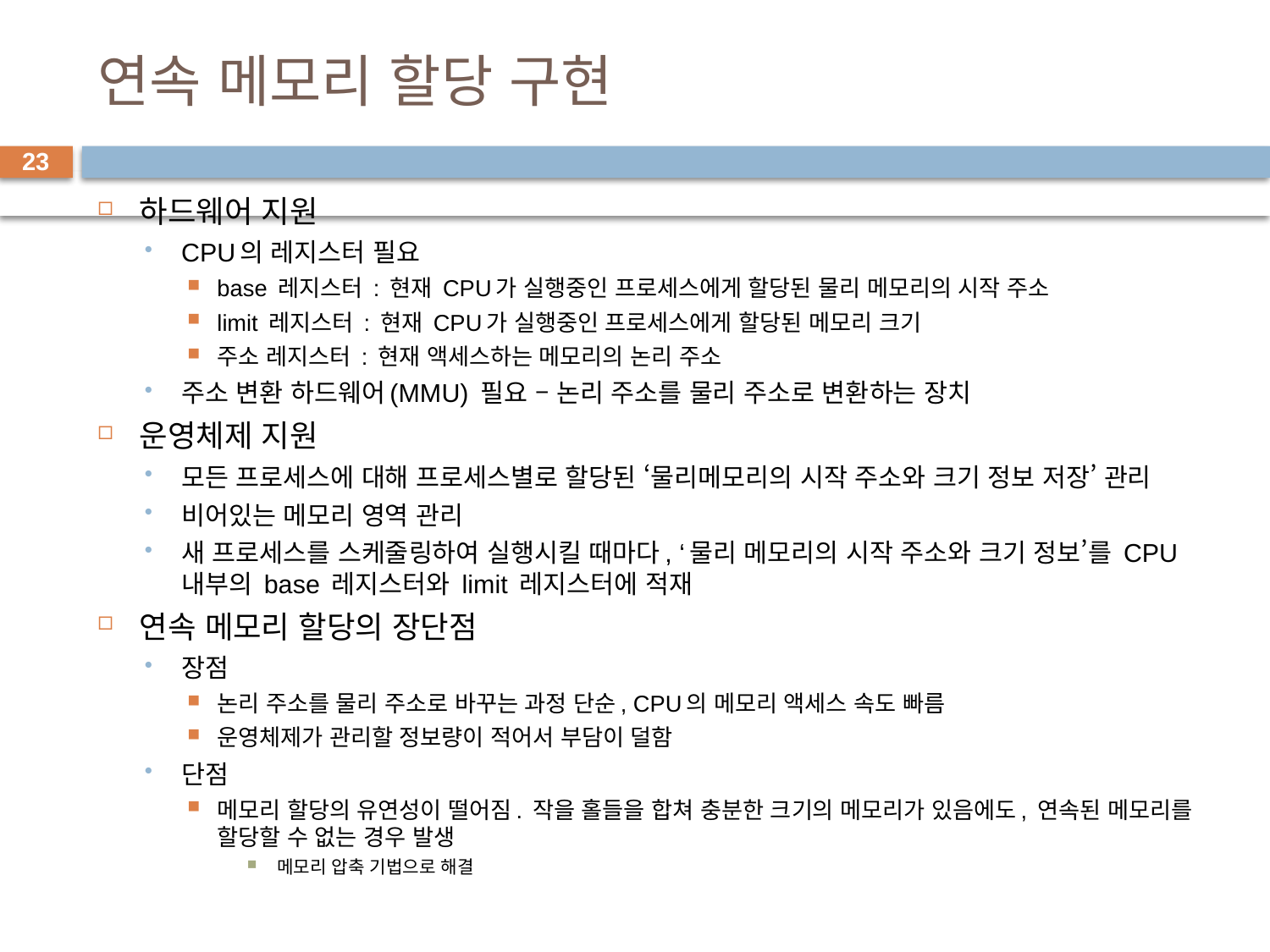

# 연속 메모리 할당 구현
23
하드웨어 지원
CPU의 레지스터 필요
base 레지스터 : 현재 CPU가 실행중인 프로세스에게 할당된 물리 메모리의 시작 주소
limit 레지스터 : 현재 CPU가 실행중인 프로세스에게 할당된 메모리 크기
주소 레지스터 : 현재 액세스하는 메모리의 논리 주소
주소 변환 하드웨어(MMU) 필요 – 논리 주소를 물리 주소로 변환하는 장치
운영체제 지원
모든 프로세스에 대해 프로세스별로 할당된 ‘물리메모리의 시작 주소와 크기 정보 저장’ 관리
비어있는 메모리 영역 관리
새 프로세스를 스케줄링하여 실행시킬 때마다, ‘물리 메모리의 시작 주소와 크기 정보’를 CPU 내부의 base 레지스터와 limit 레지스터에 적재
연속 메모리 할당의 장단점
장점
논리 주소를 물리 주소로 바꾸는 과정 단순, CPU의 메모리 액세스 속도 빠름
운영체제가 관리할 정보량이 적어서 부담이 덜함
단점
메모리 할당의 유연성이 떨어짐. 작을 홀들을 합쳐 충분한 크기의 메모리가 있음에도, 연속된 메모리를 할당할 수 없는 경우 발생
메모리 압축 기법으로 해결